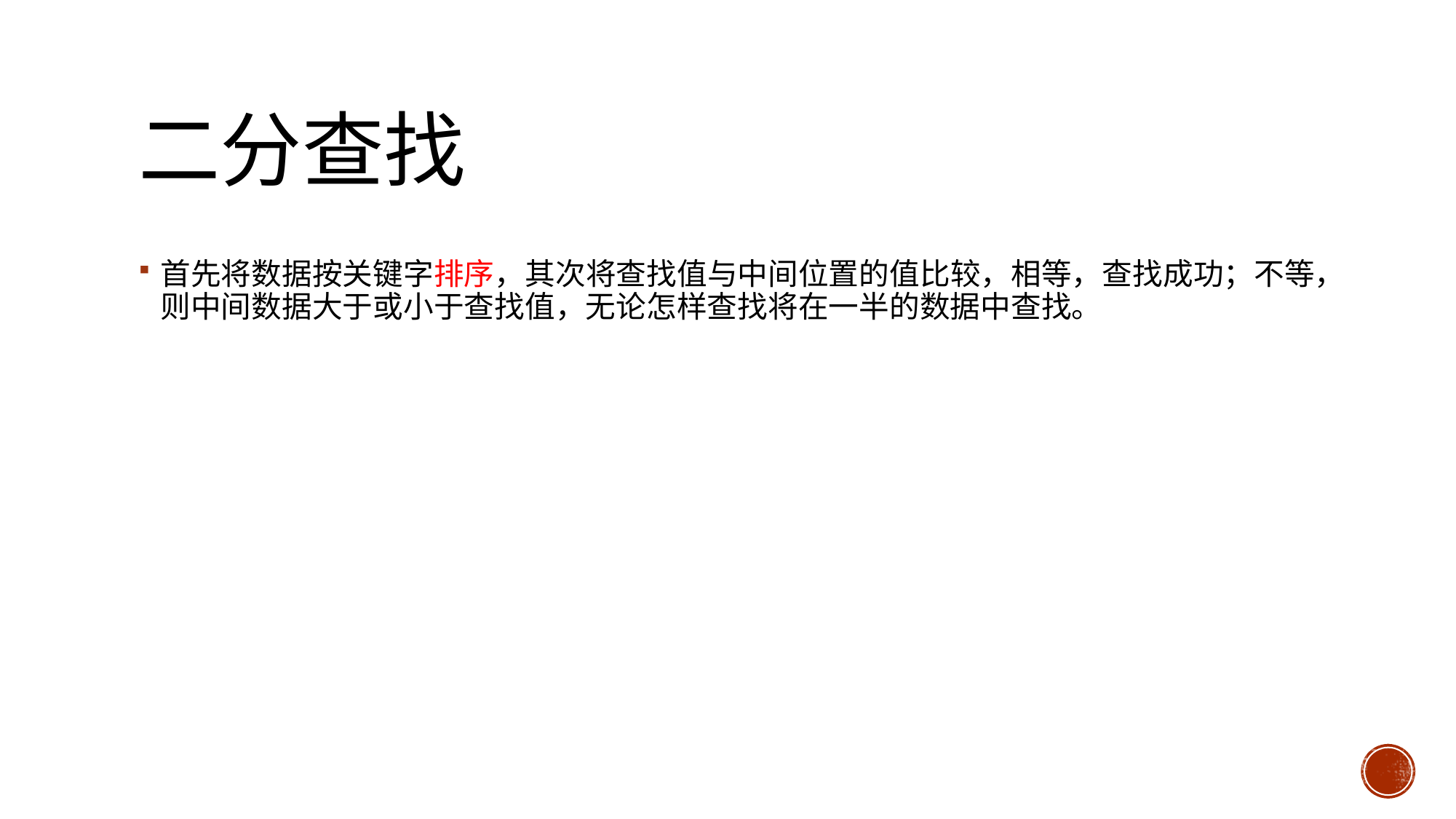

# 二分查找
首先将数据按关键字排序，其次将查找值与中间位置的值比较，相等，查找成功；不等，则中间数据大于或小于查找值，无论怎样查找将在一半的数据中查找。